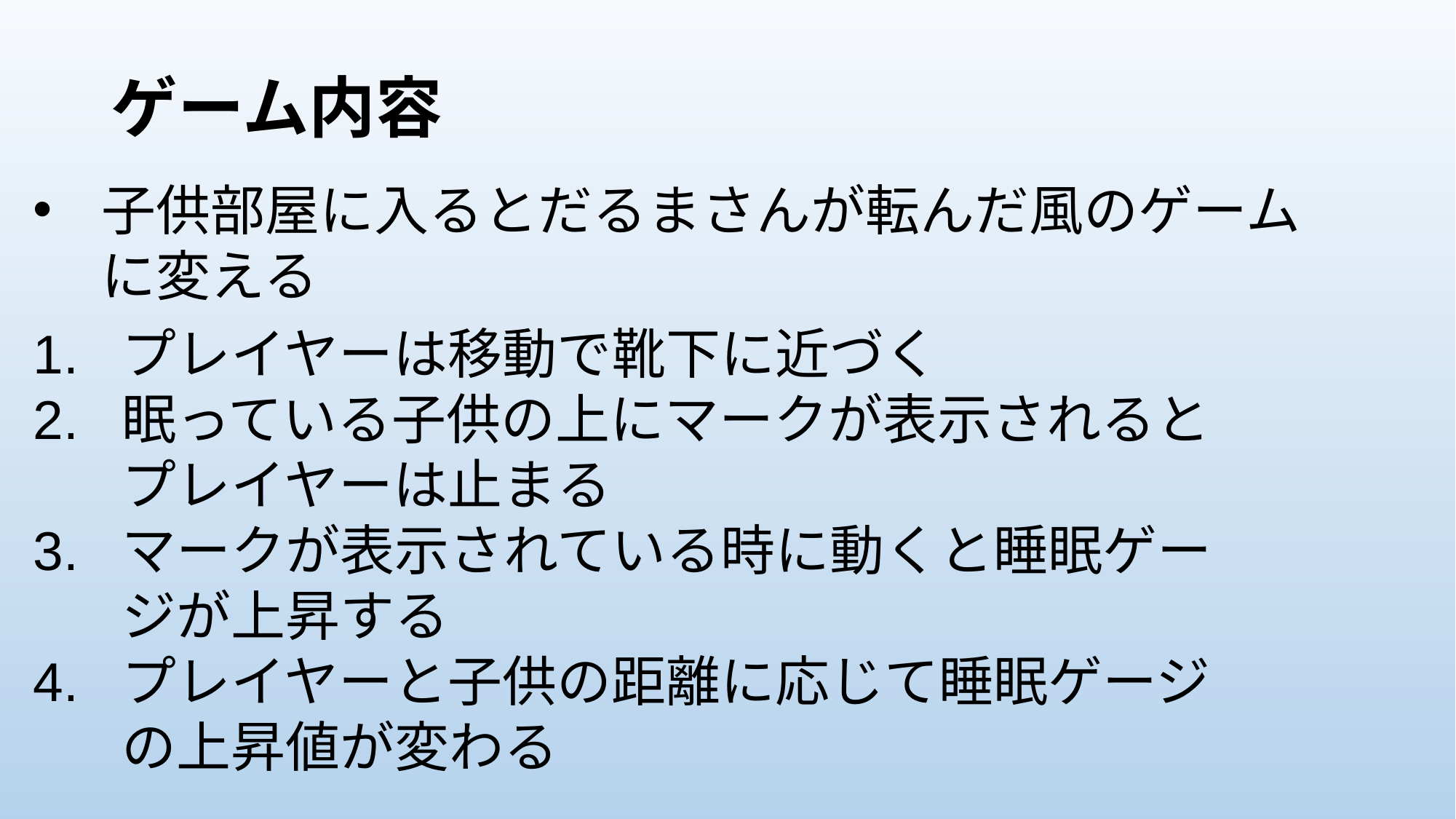

# ゲーム内容
子供部屋に入るとだるまさんが転んだ風のゲームに変える
プレイヤーは移動で靴下に近づく
眠っている子供の上にマークが表示されるとプレイヤーは止まる
マークが表示されている時に動くと睡眠ゲージが上昇する
プレイヤーと子供の距離に応じて睡眠ゲージの上昇値が変わる